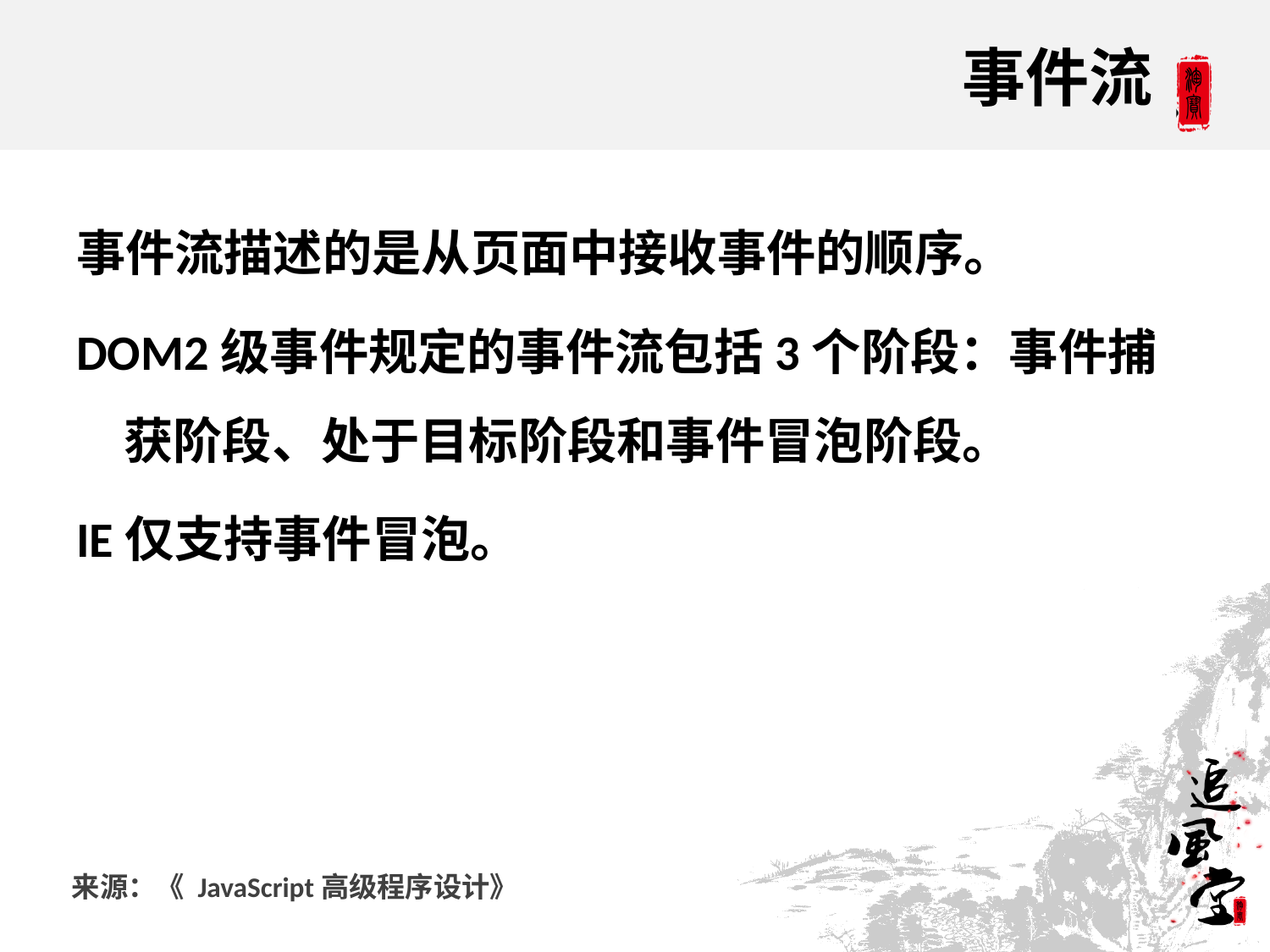

# 事件流
事件流描述的是从页面中接收事件的顺序。
DOM2级事件规定的事件流包括3个阶段：事件捕获阶段、处于目标阶段和事件冒泡阶段。
IE仅支持事件冒泡。
来源：《 JavaScript高级程序设计》